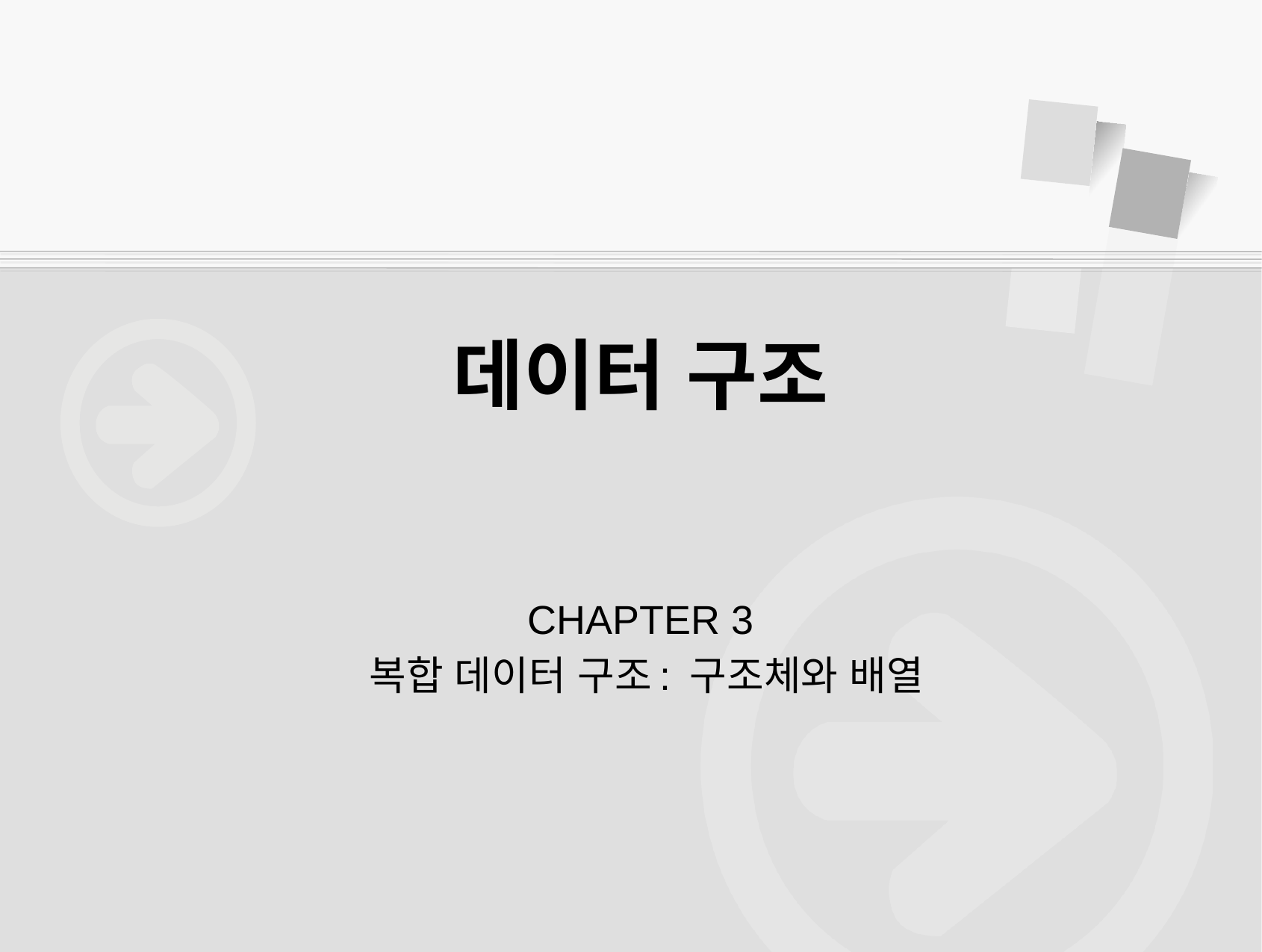

# 데이터 구조
CHAPTER 3
복합 데이터 구조: 구조체와 배열